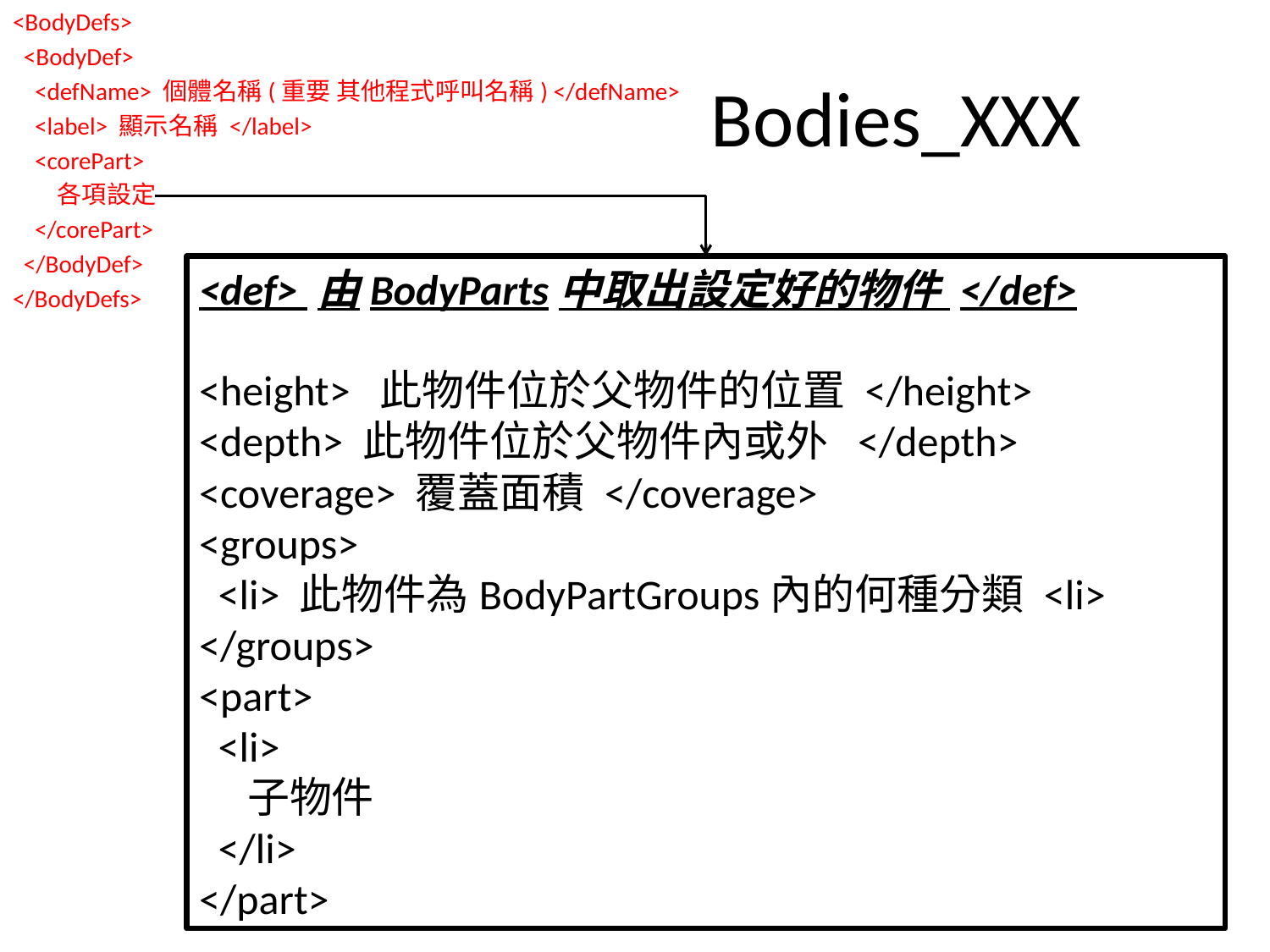

<BodyDefs>
  <BodyDef>
    <defName> 個體名稱(重要 其他程式呼叫名稱) </defName>
    <label> 顯示名稱 </label>
    <corePart>
       各項設定
    </corePart>
  </BodyDef>
</BodyDefs>
# Bodies_XXX
<def> 由BodyParts中取出設定好的物件 </def>

<height>  此物件位於父物件的位置 </height>
<depth> 此物件位於父物件內或外  </depth>
<coverage> 覆蓋面積 </coverage>
<groups>
  <li> 此物件為BodyPartGroups內的何種分類 <li>
</groups>
<part>
  <li>
    子物件
  </li>
</part>